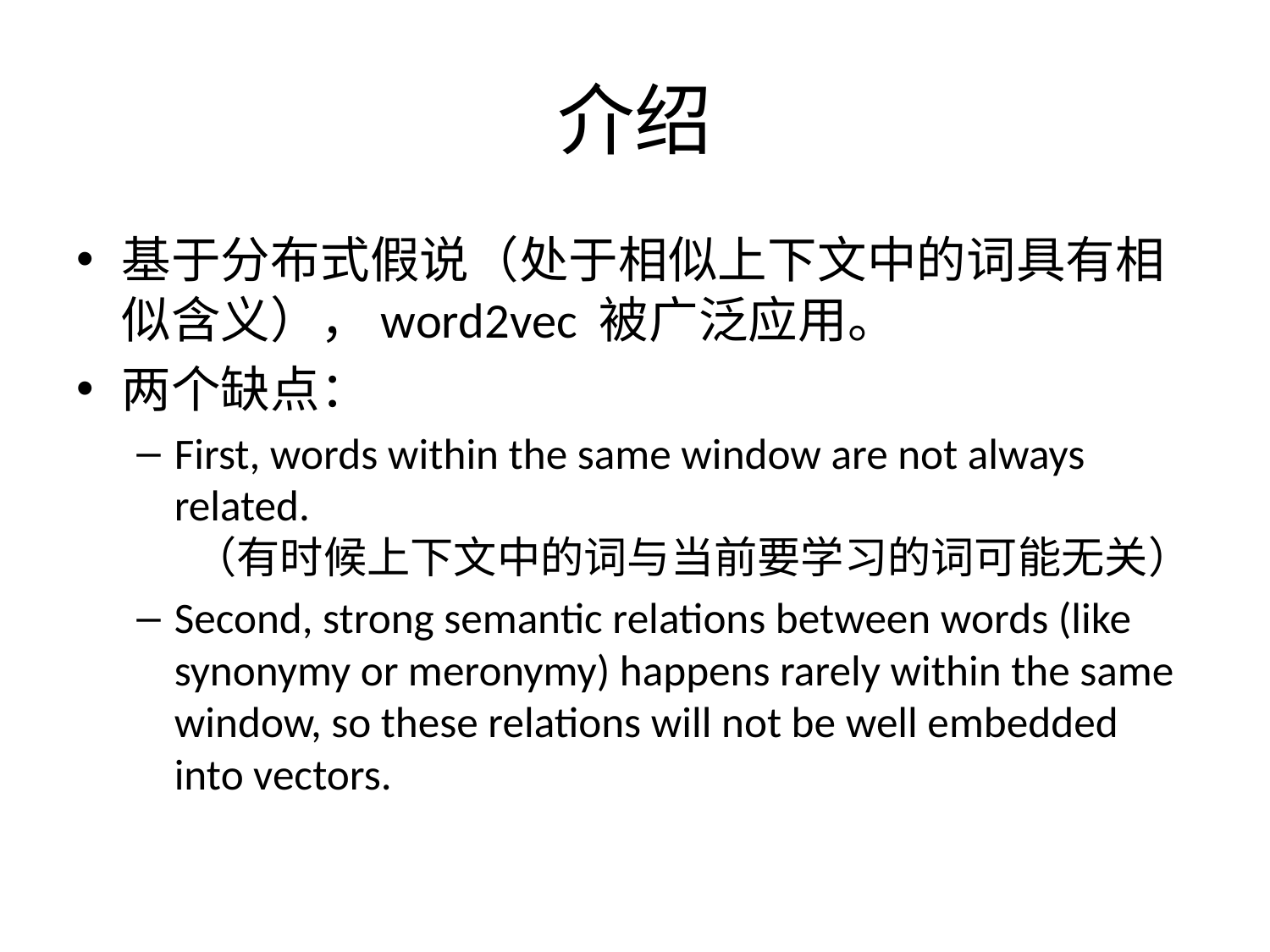

# 介绍
基于分布式假说（处于相似上下文中的词具有相似含义），word2vec 被广泛应用。
两个缺点：
First, words within the same window are not always related.
 （有时候上下文中的词与当前要学习的词可能无关）
Second, strong semantic relations between words (like synonymy or meronymy) happens rarely within the same window, so these relations will not be well embedded into vectors.